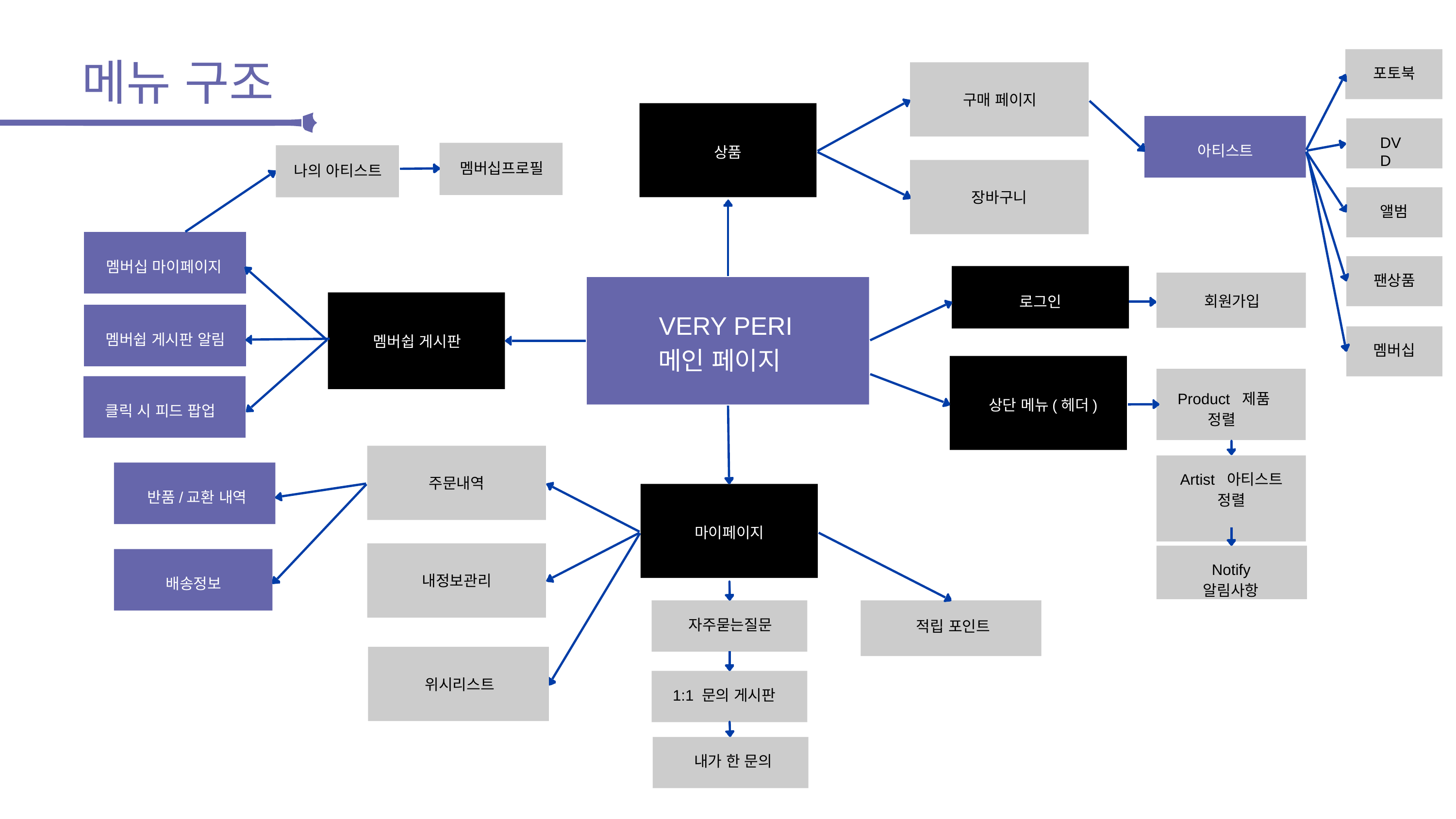

# 메뉴 구조

구매 페이지

포토북

상품

아티스트

DVD

멤버십프로필

나의 아티스트

장바구니

앨범

멤버십 마이페이지

로그인

팬상품

회원가입

멤버쉽 게시판

VERY PERI
메인 페이지

멤버쉽 게시판 알림

멤버십

상단 메뉴(헤더)

 Product  제품 정렬

클릭 시 피드 팝업

주문내역

Artist  아티스트 정렬

반품/교환 내역

마이페이지

내정보관리

Notify  알림사항

배송정보

자주묻는질문

적립 포인트

위시리스트

1:1 문의 게시판

내가 한 문의